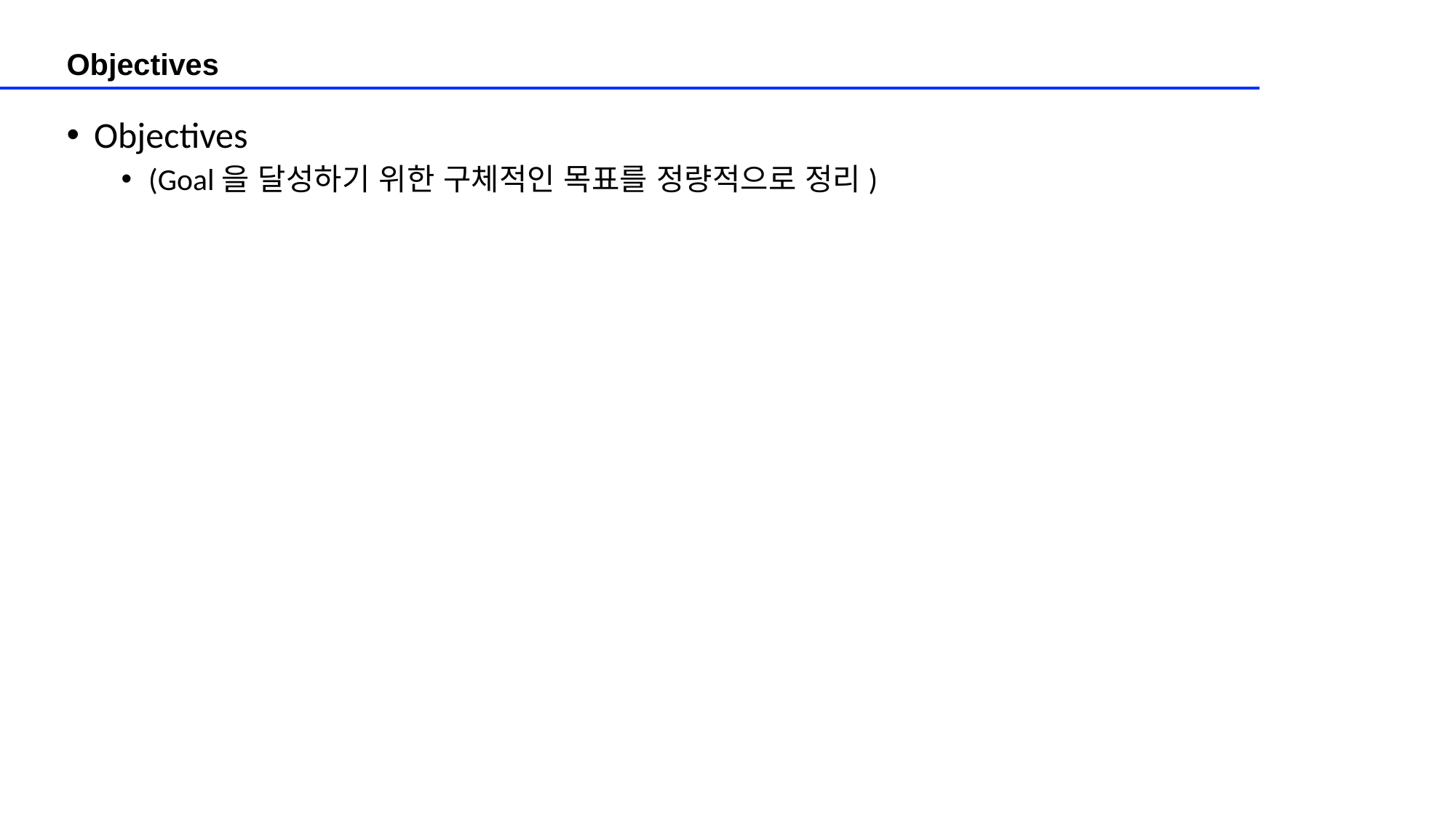

# Objectives
Objectives
(Goal을 달성하기 위한 구체적인 목표를 정량적으로 정리)